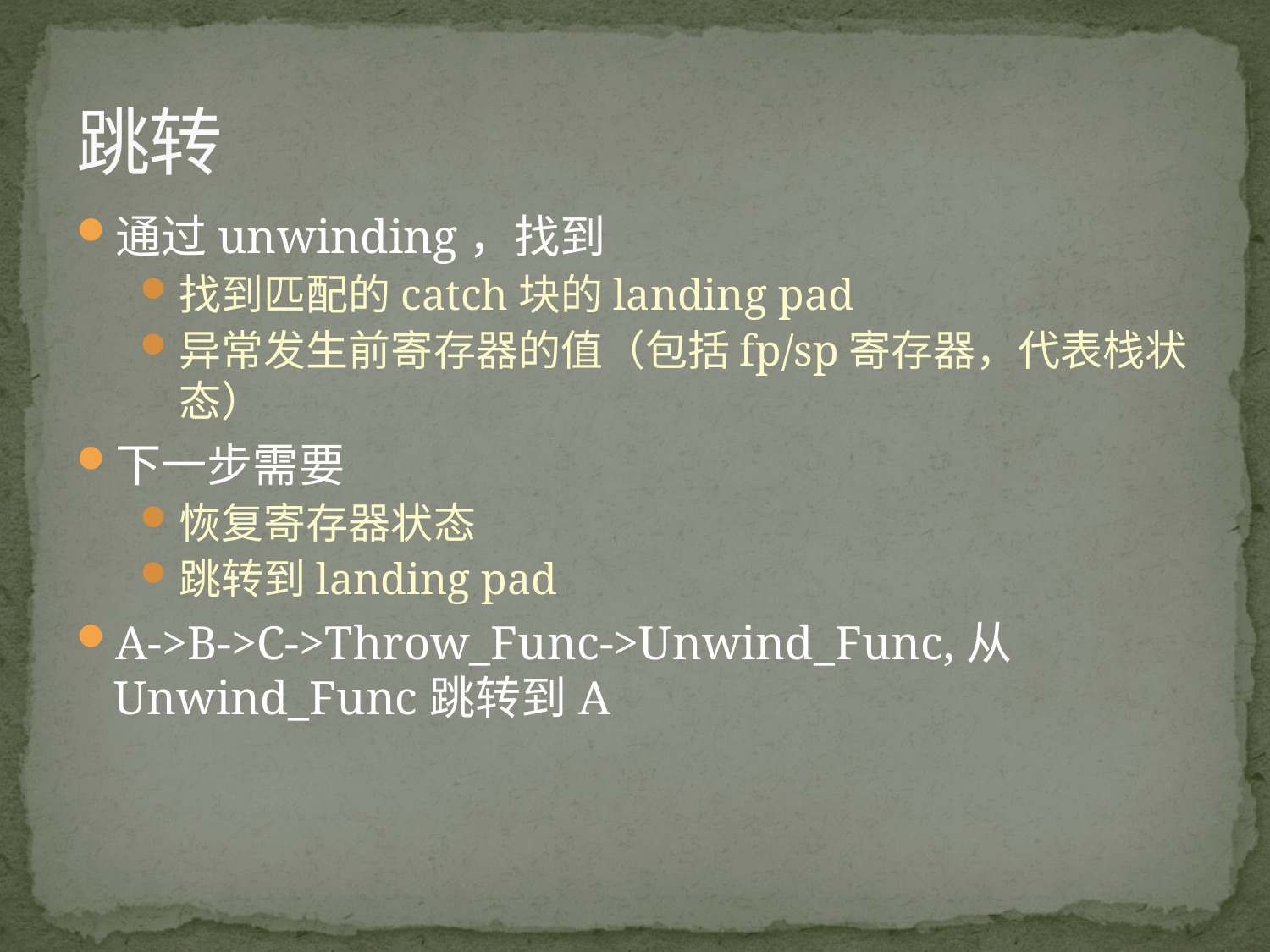

# 跳转
通过unwinding，找到
找到匹配的catch块的landing pad
异常发生前寄存器的值（包括fp/sp寄存器，代表栈状态）
下一步需要
恢复寄存器状态
跳转到landing pad
A->B->C->Throw_Func->Unwind_Func,从Unwind_Func跳转到A